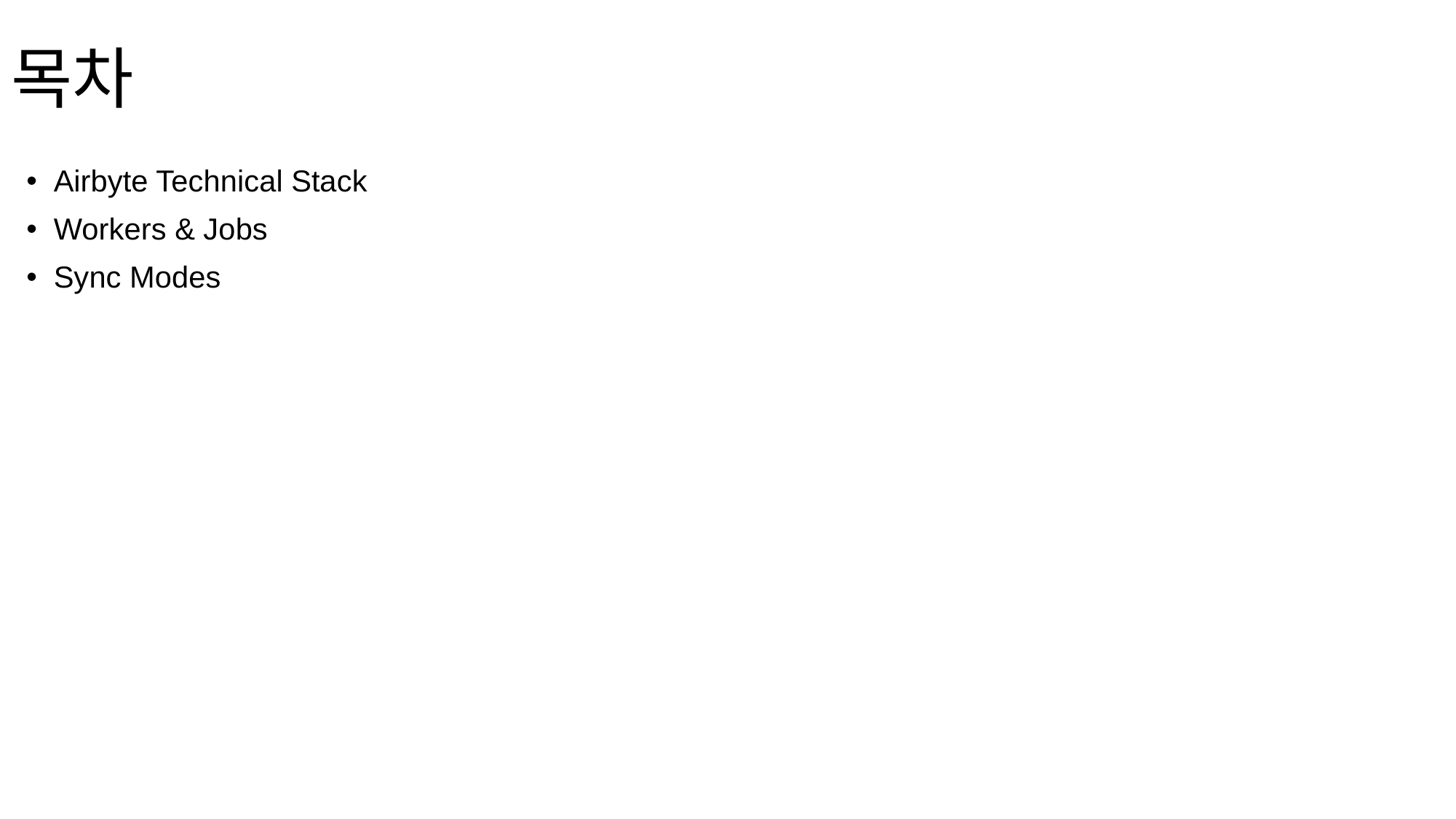

# 목차
Airbyte Technical Stack
Workers & Jobs
Sync Modes